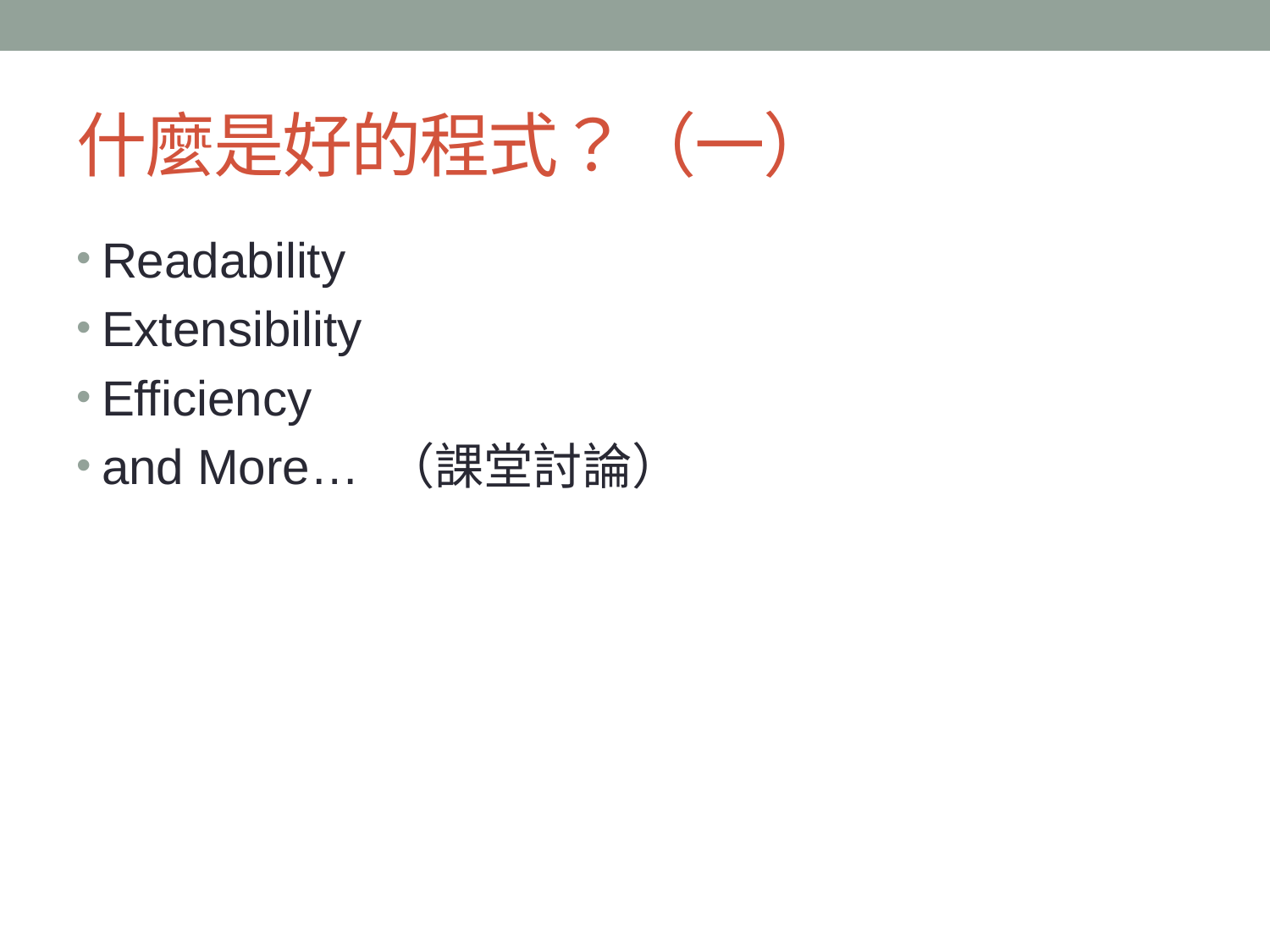

# 什麼是好的程式？（一）
Readability
Extensibility
Efficiency
and More… （課堂討論）